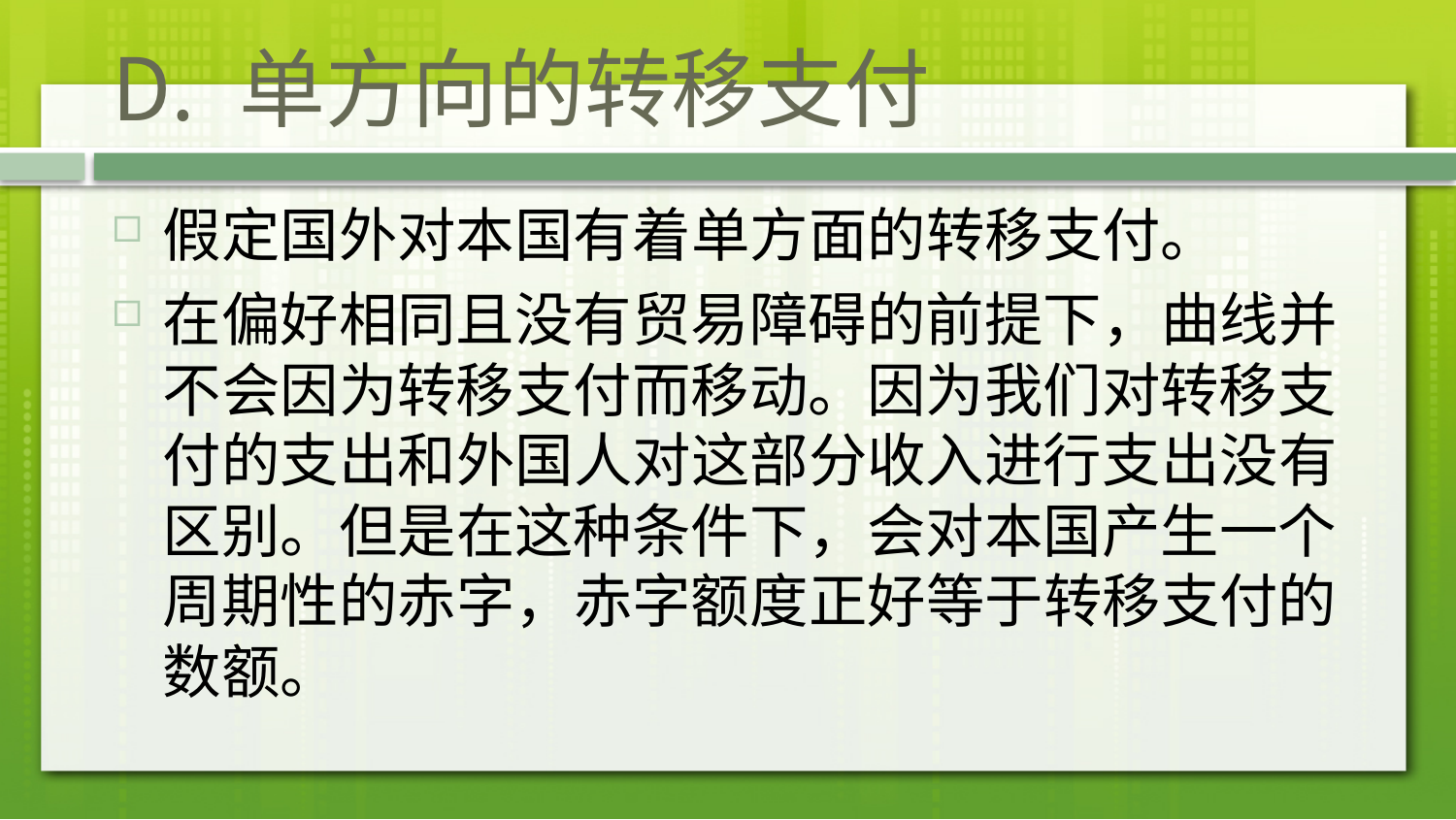

# 单方向的转移支付
假定国外对本国有着单方面的转移支付。
在偏好相同且没有贸易障碍的前提下，曲线并不会因为转移支付而移动。因为我们对转移支付的支出和外国人对这部分收入进行支出没有区别。但是在这种条件下，会对本国产生一个周期性的赤字，赤字额度正好等于转移支付的数额。